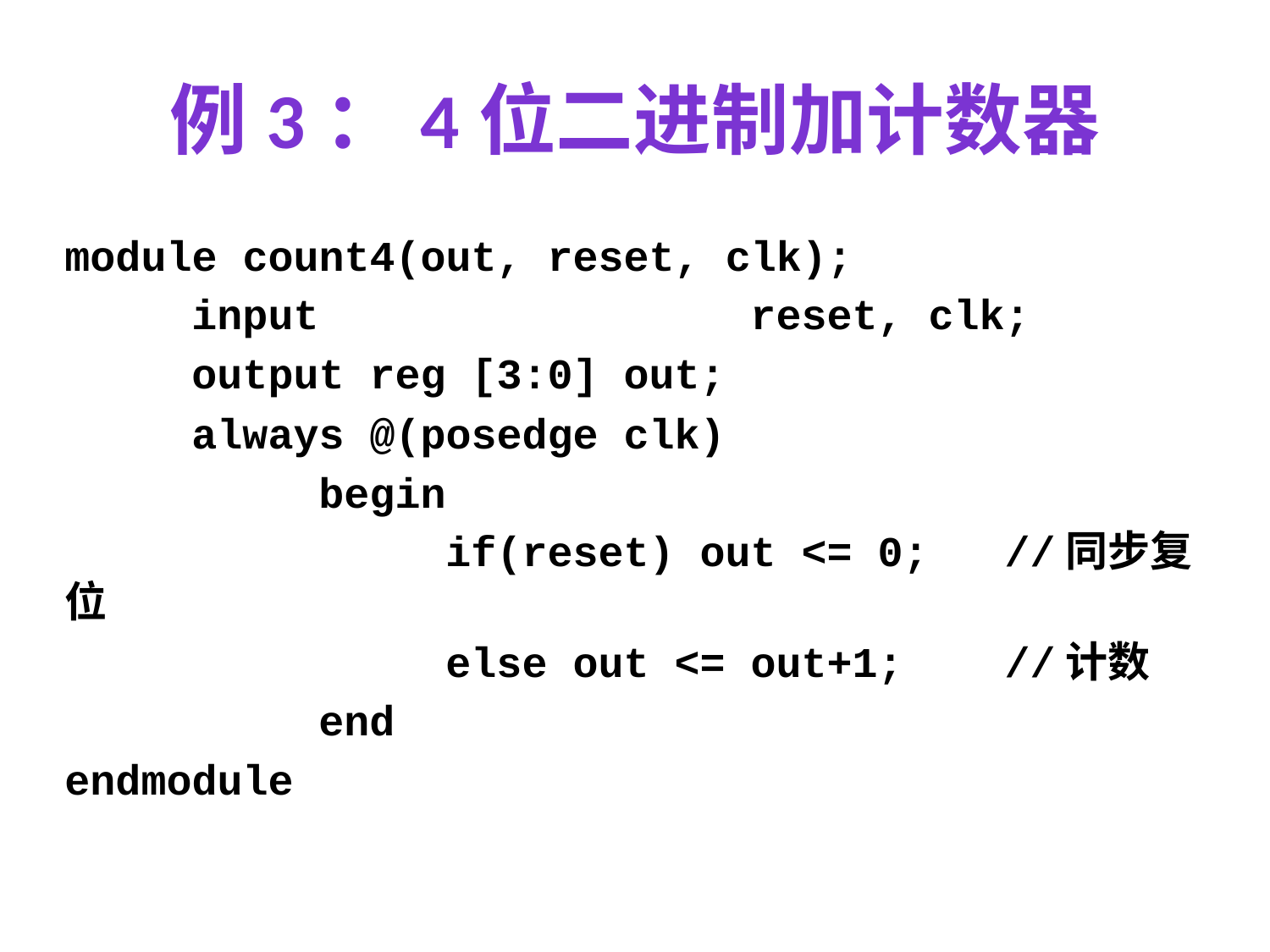

# 例3：4位二进制加计数器
module count4(out, reset, clk);
	input			  reset, clk;
	output reg [3:0] out;
	always @(posedge clk)
		begin
			if(reset) out <= 0;   //同步复位
			else out <= out+1;    //计数
		end
endmodule